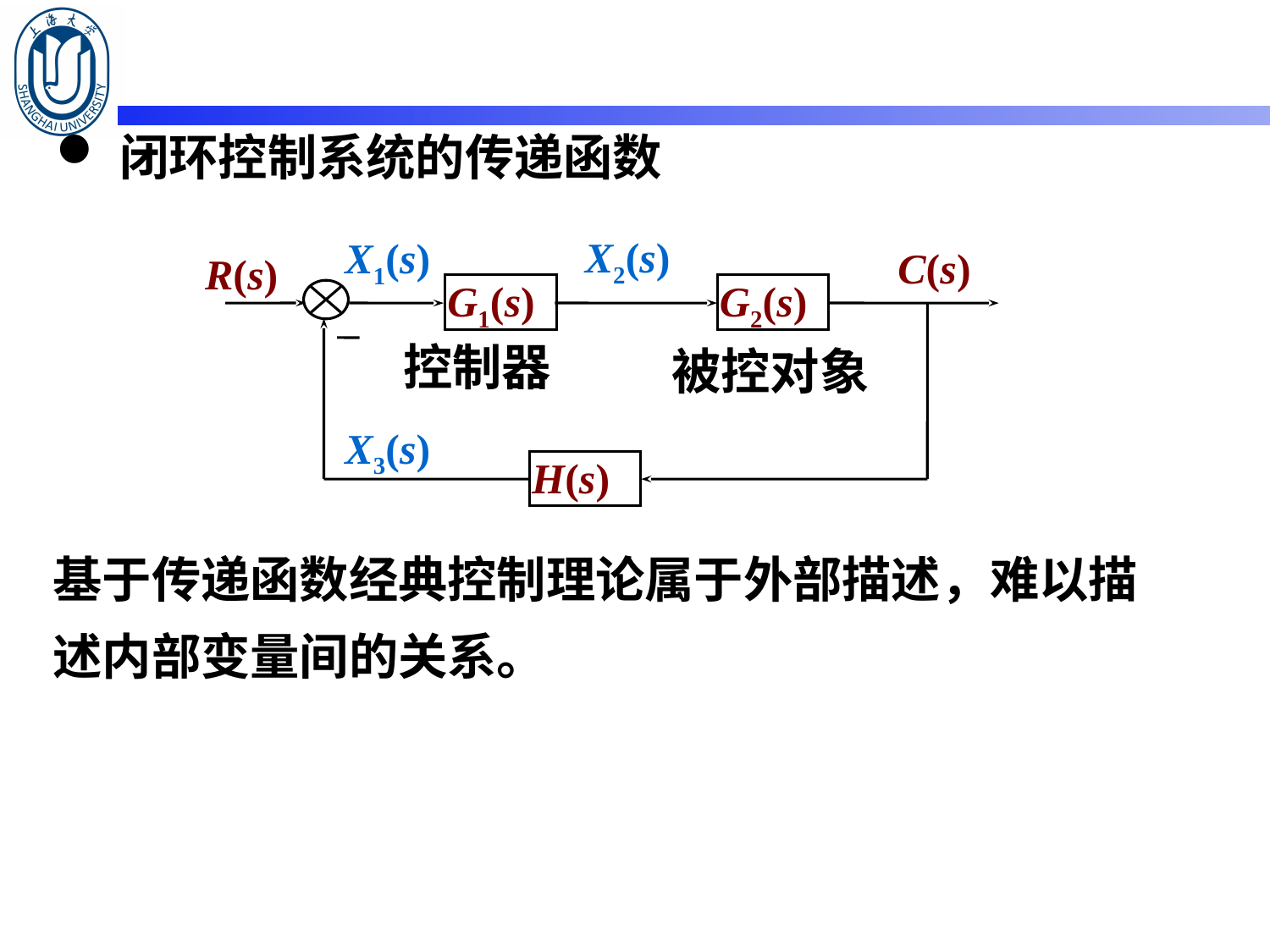

闭环控制系统的传递函数
X2(s)
X1(s)
C(s)
R(s)
G1(s)
G2(s)

X3(s)
H(s)

控制器
被控对象
基于传递函数经典控制理论属于外部描述，难以描述内部变量间的关系。